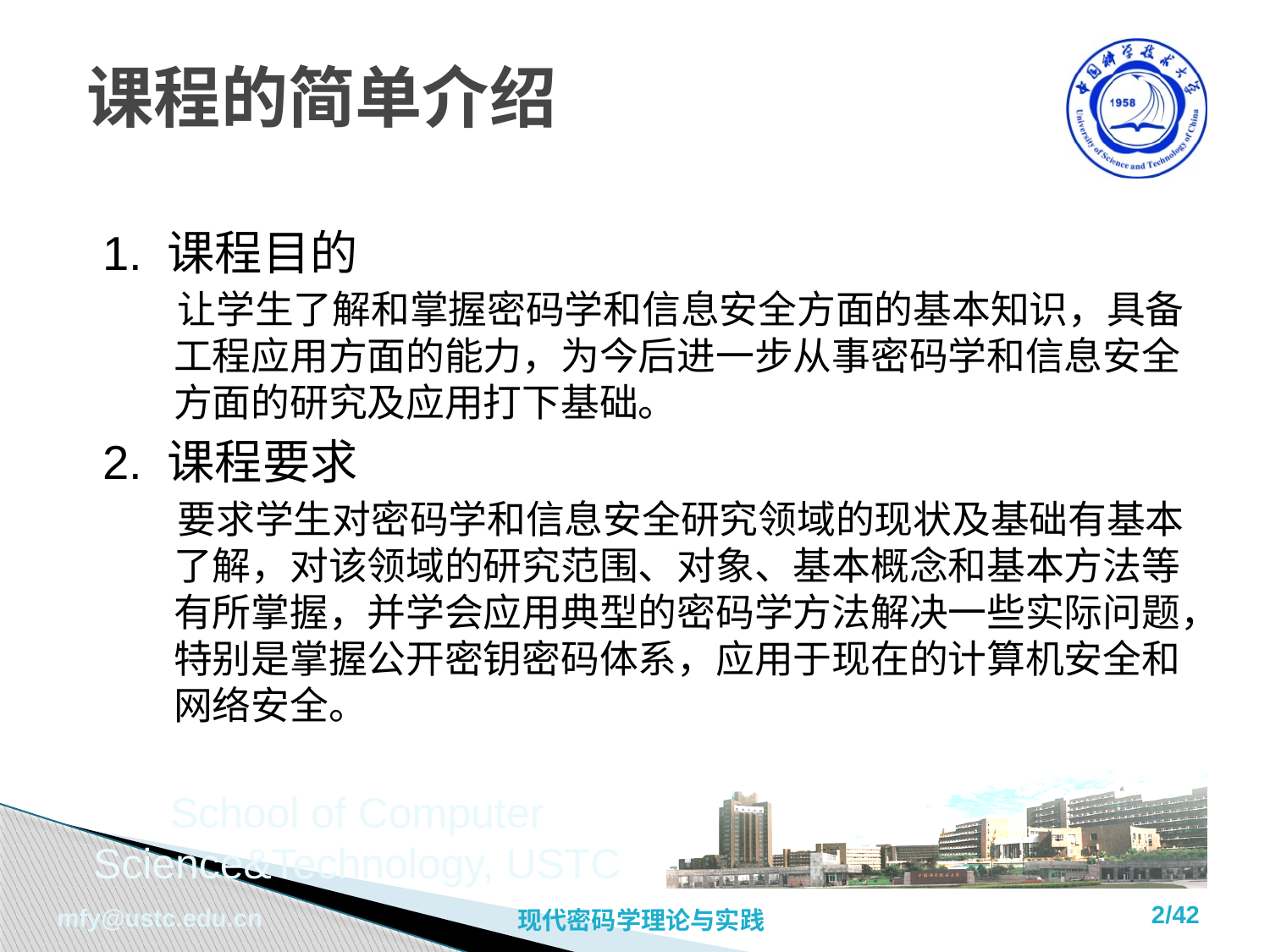

# 课程的简单介绍
1. 课程目的
   让学生了解和掌握密码学和信息安全方面的基本知识，具备工程应用方面的能力，为今后进一步从事密码学和信息安全方面的研究及应用打下基础。
2. 课程要求
   要求学生对密码学和信息安全研究领域的现状及基础有基本了解，对该领域的研究范围、对象、基本概念和基本方法等有所掌握，并学会应用典型的密码学方法解决一些实际问题，特别是掌握公开密钥密码体系，应用于现在的计算机安全和网络安全。